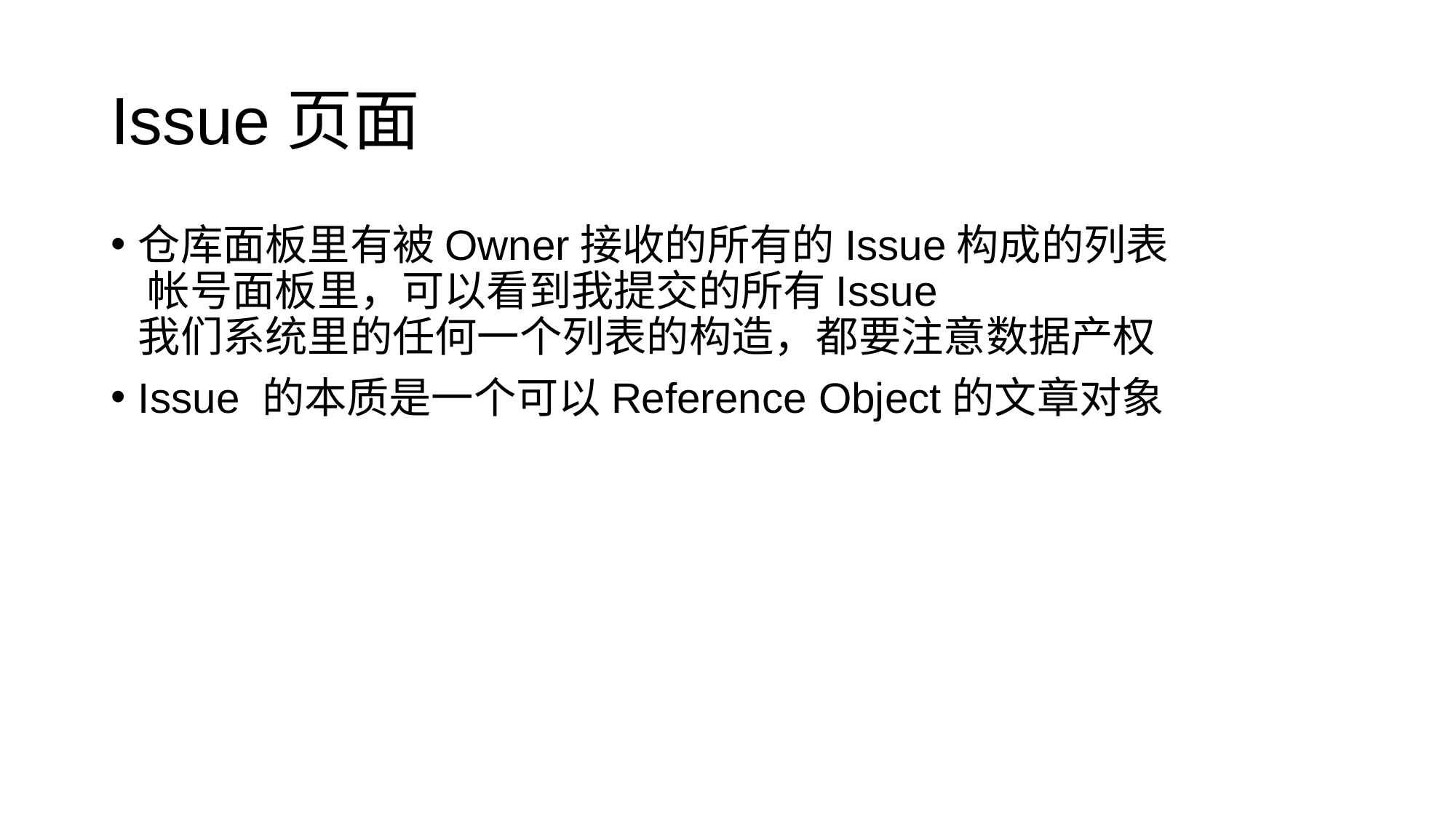

# Issue页面
仓库面板里有被Owner接收的所有的Issue构成的列表
 帐号面板里，可以看到我提交的所有Issue
我们系统里的任何一个列表的构造，都要注意数据产权
Issue 的本质是一个可以Reference Object的文章对象